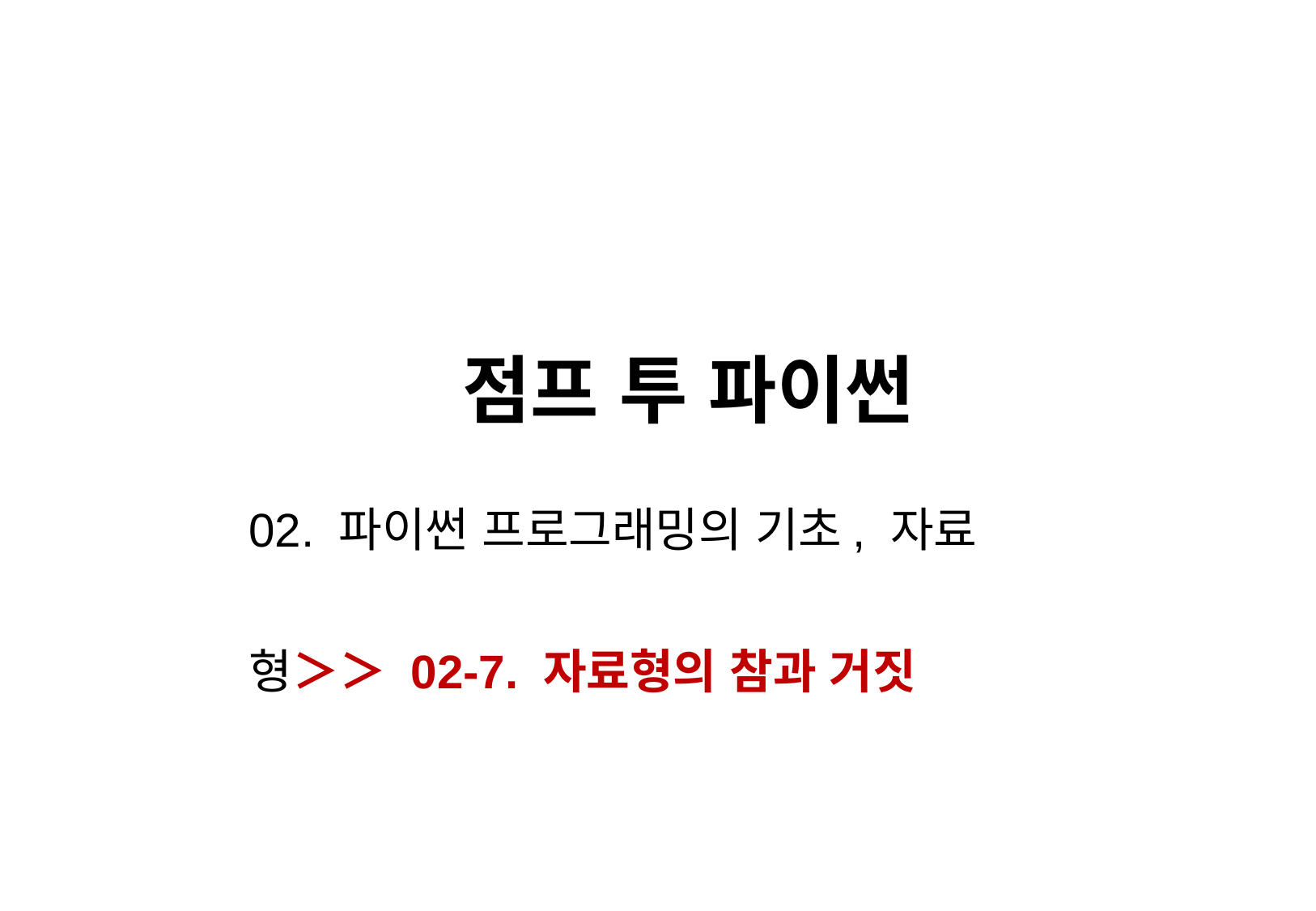

점프 투 파이썬
02. 파이썬 프로그래밍의 기초, 자료형＞＞ 02-7. 자료형의 참과 거짓